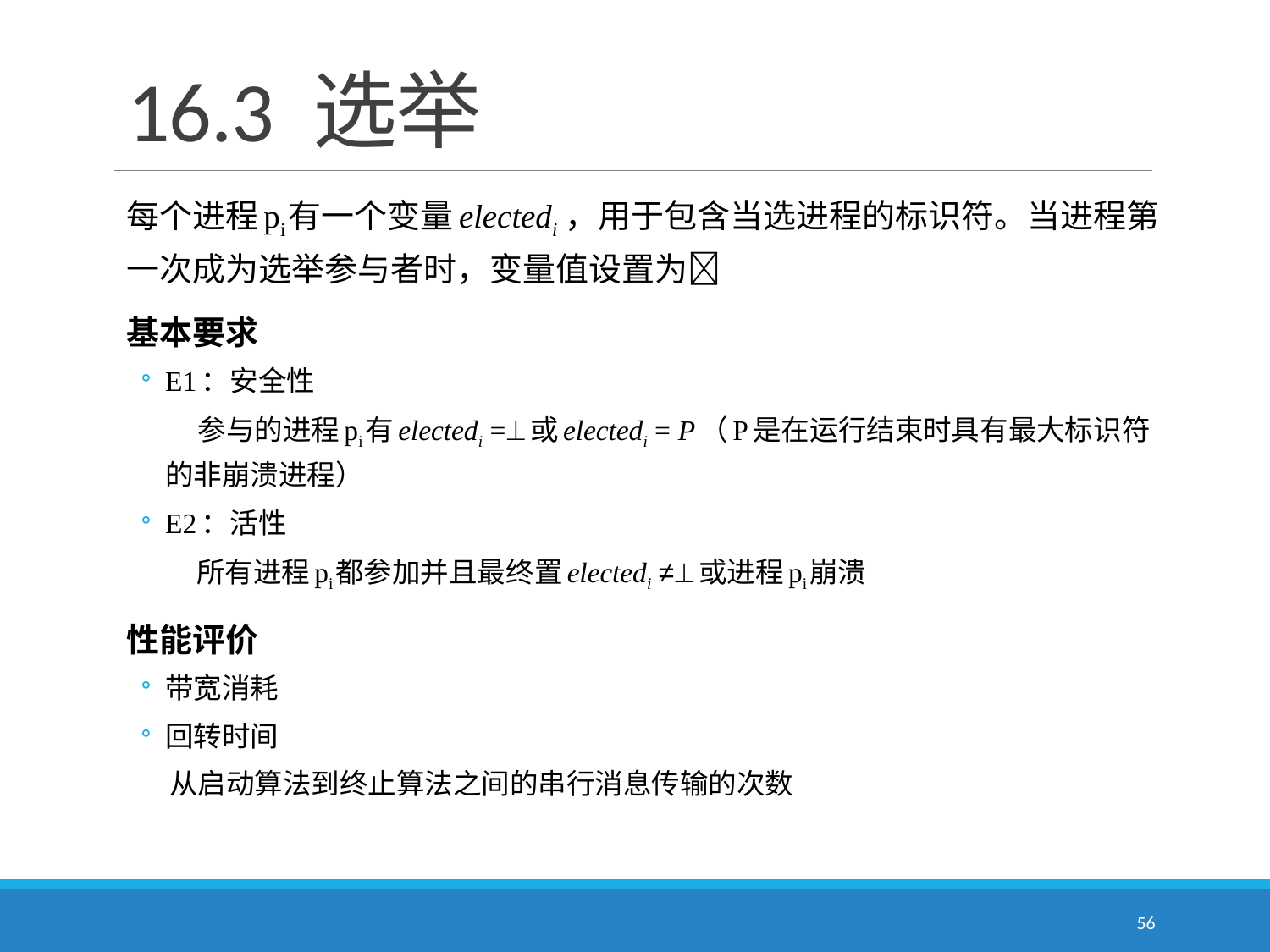

# 16.3 选举
每个进程pi有一个变量electedi ，用于包含当选进程的标识符。当进程第一次成为选举参与者时，变量值设置为⊥
基本要求
E1：安全性
　　参与的进程pi有electedi =⊥或electedi = P（P是在运行结束时具有最大标识符的非崩溃进程）
E2：活性
        所有进程pi都参加并且最终置electedi ≠⊥或进程pi崩溃
性能评价
带宽消耗
回转时间
　从启动算法到终止算法之间的串行消息传输的次数

56